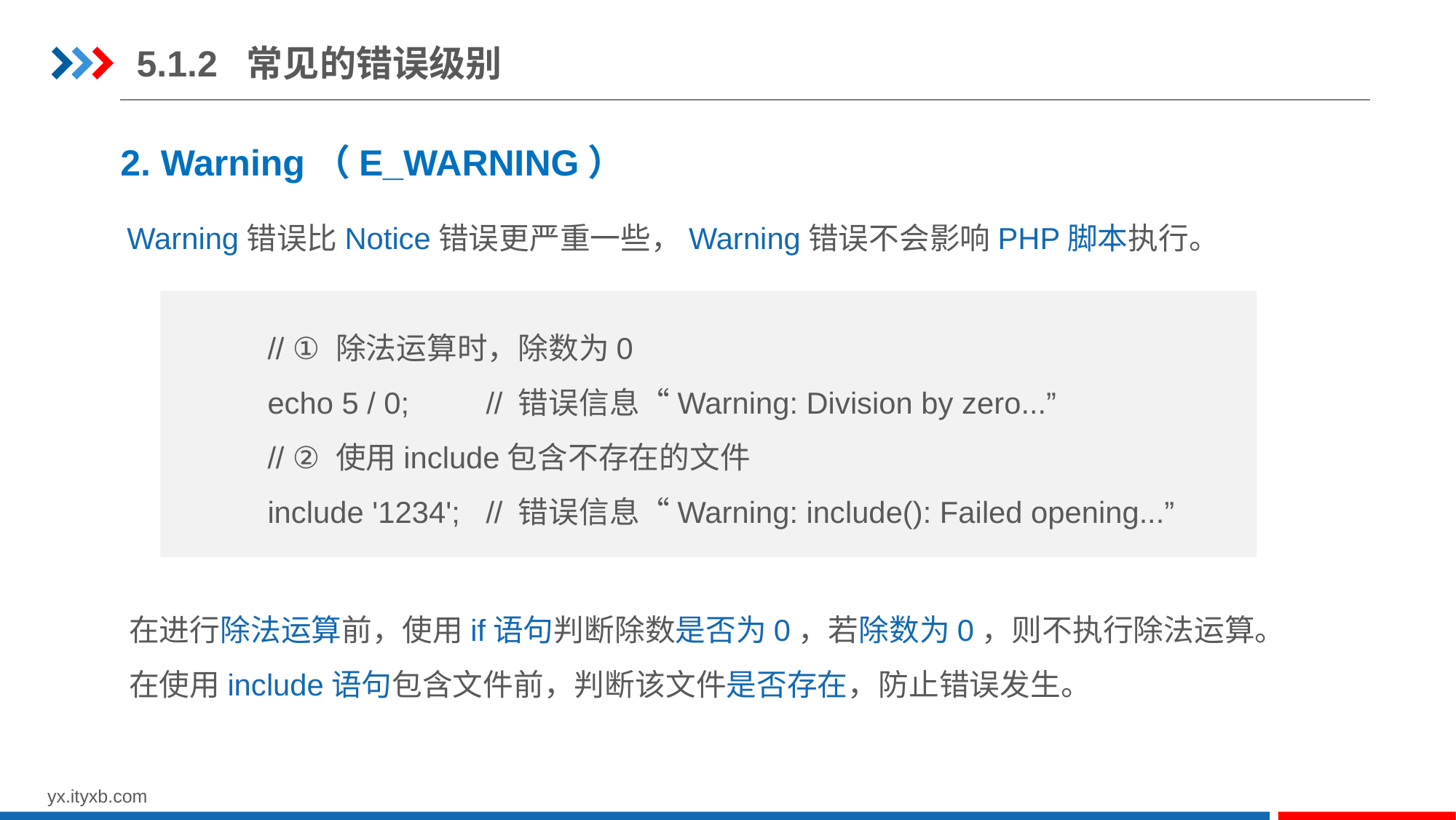

5.1.2  常见的错误级别
2. Warning（E_WARNING）
Warning错误比Notice错误更严重一些，Warning错误不会影响PHP脚本执行。

// ① 除法运算时，除数为0
echo 5 / 0;	// 错误信息“Warning: Division by zero...”
// ② 使用include包含不存在的文件
include '1234';	// 错误信息“Warning: include(): Failed opening...”
在进行除法运算前，使用if语句判断除数是否为0，若除数为0，则不执行除法运算。在使用include语句包含文件前，判断该文件是否存在，防止错误发生。